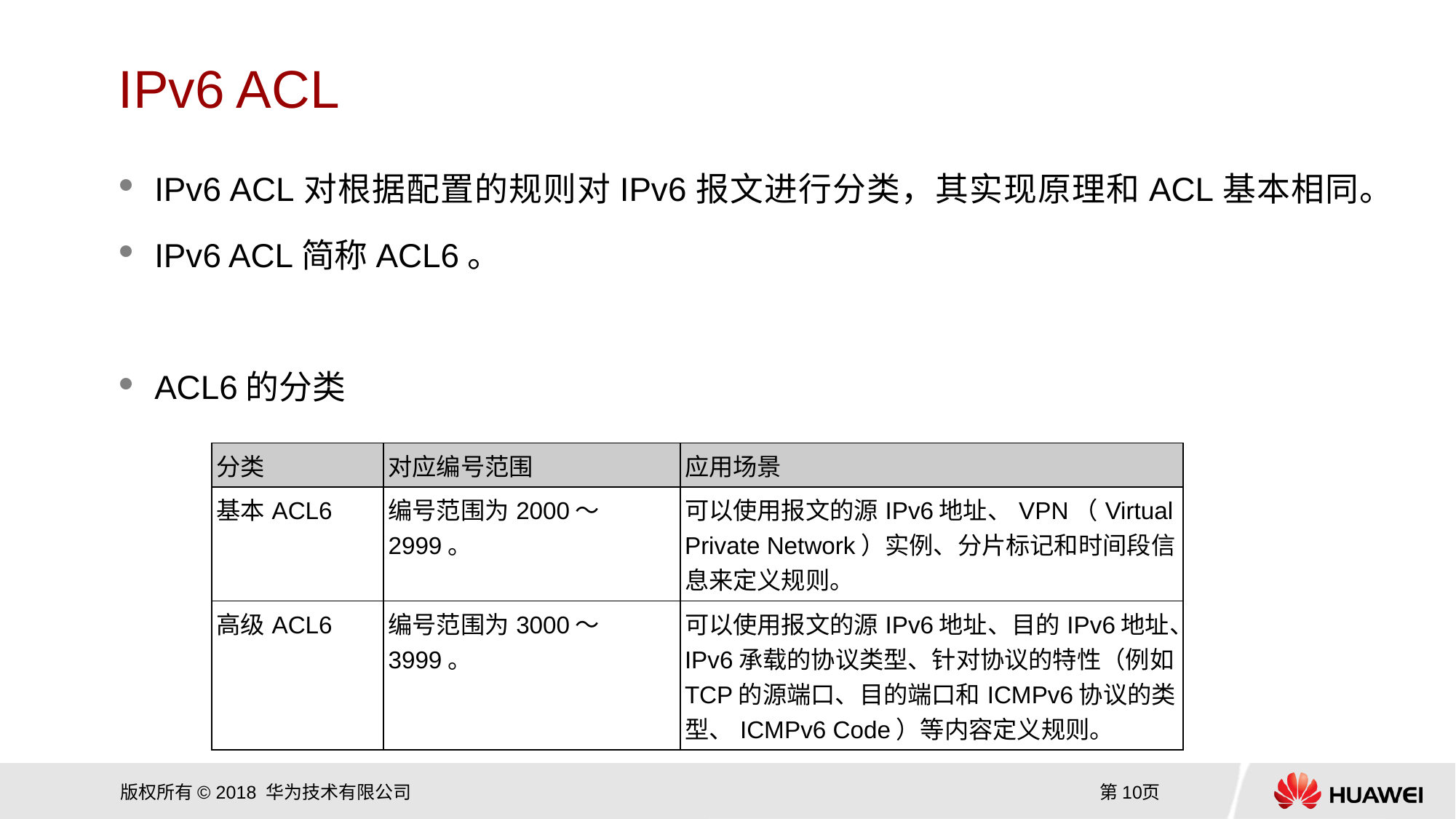

# IPv6 ACL
IPv6 ACL对根据配置的规则对IPv6报文进行分类，其实现原理和ACL基本相同。
IPv6 ACL简称ACL6。

ACL6的分类

| 分类 | 对应编号范围 | 应用场景 |
| --- | --- | --- |
| 基本ACL6 | 编号范围为2000～2999。 | 可以使用报文的源IPv6地址、VPN（Virtual Private Network）实例、分片标记和时间段信息来定义规则。 |
| 高级ACL6 | 编号范围为3000～3999。 | 可以使用报文的源IPv6地址、目的IPv6地址、IPv6承载的协议类型、针对协议的特性（例如TCP的源端口、目的端口和ICMPv6协议的类型、ICMPv6 Code）等内容定义规则。 |